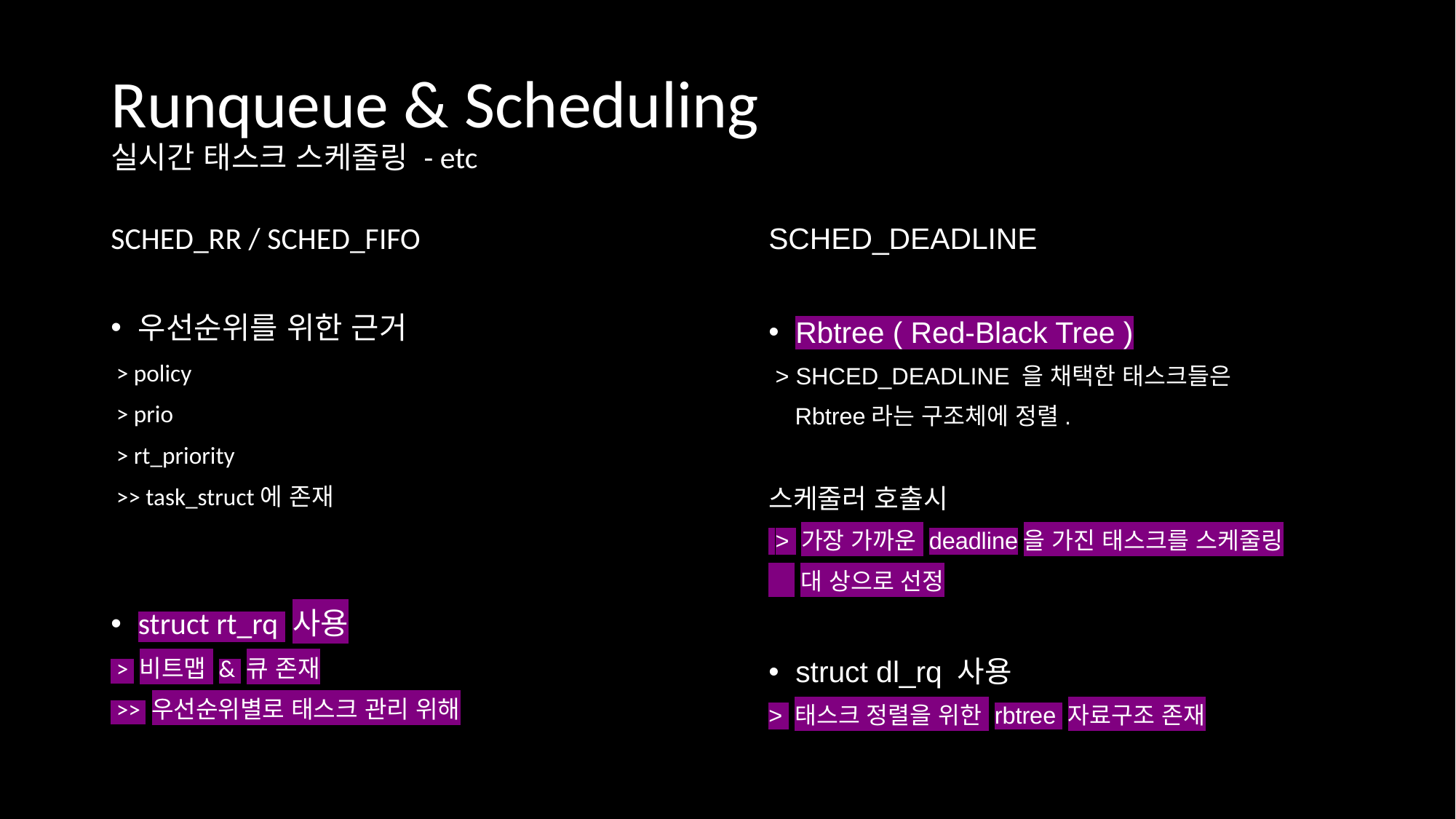

# Runqueue & Scheduling 실시간 태스크 스케줄링 - etc
SCHED_RR / SCHED_FIFO

우선순위를 위한 근거
 > policy
 > prio
 > rt_priority
 >> task_struct에 존재

struct rt_rq 사용
 > 비트맵 & 큐 존재
 >> 우선순위별로 태스크 관리 위해
SCHED_DEADLINE

Rbtree ( Red-Black Tree )
 > SHCED_DEADLINE 을 채택한 태스크들은
    Rbtree라는 구조체에 정렬.

스케줄러 호출시
 > 가장 가까운 deadline을 가진 태스크를 스케줄링
    대 상으로 선정

struct dl_rq 사용
> 태스크 정렬을 위한 rbtree 자료구조 존재